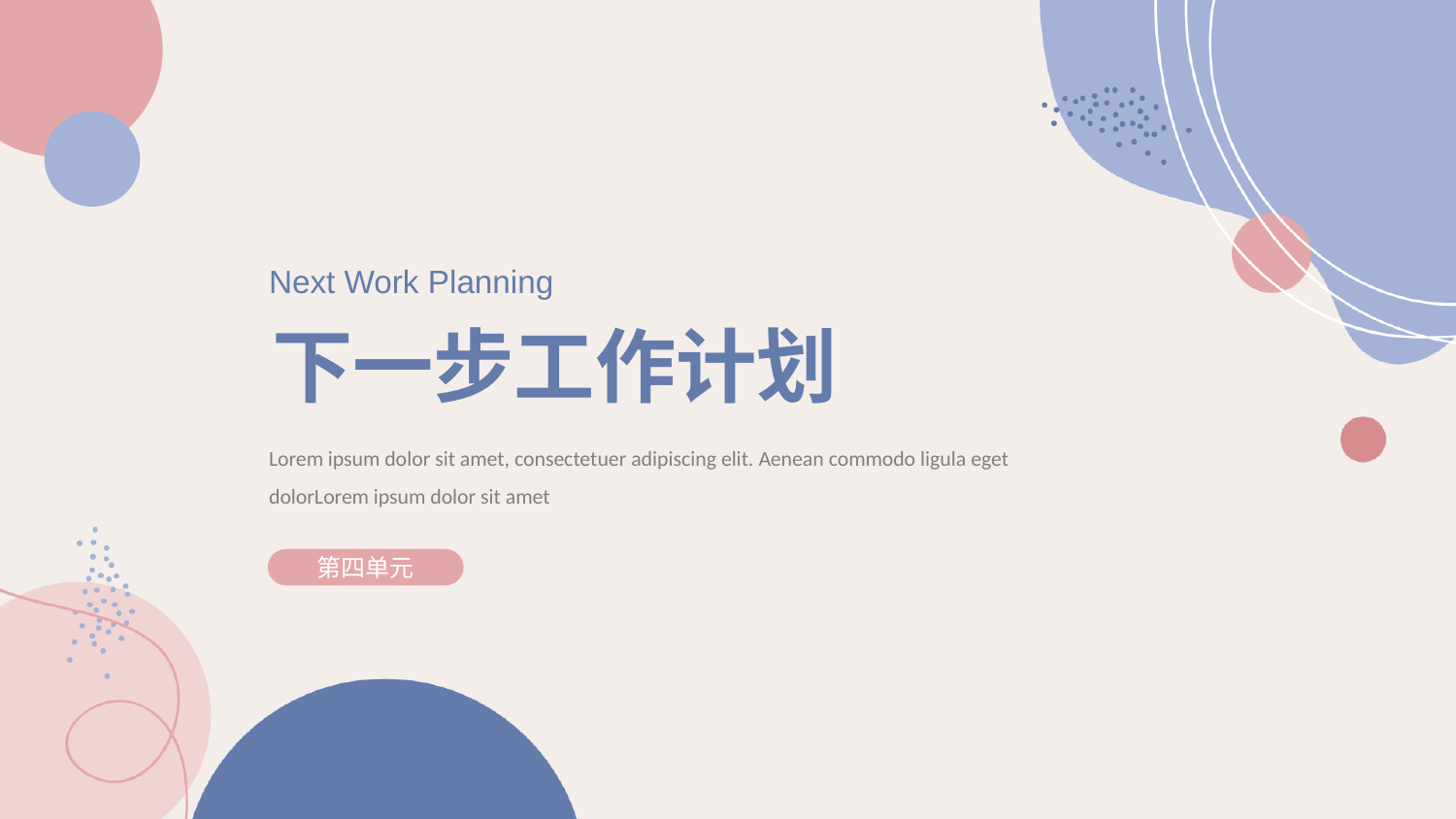

Next Work Planning
下一步工作计划
Lorem ipsum dolor sit amet, consectetuer adipiscing elit. Aenean commodo ligula eget dolorLorem ipsum dolor sit amet
第四单元